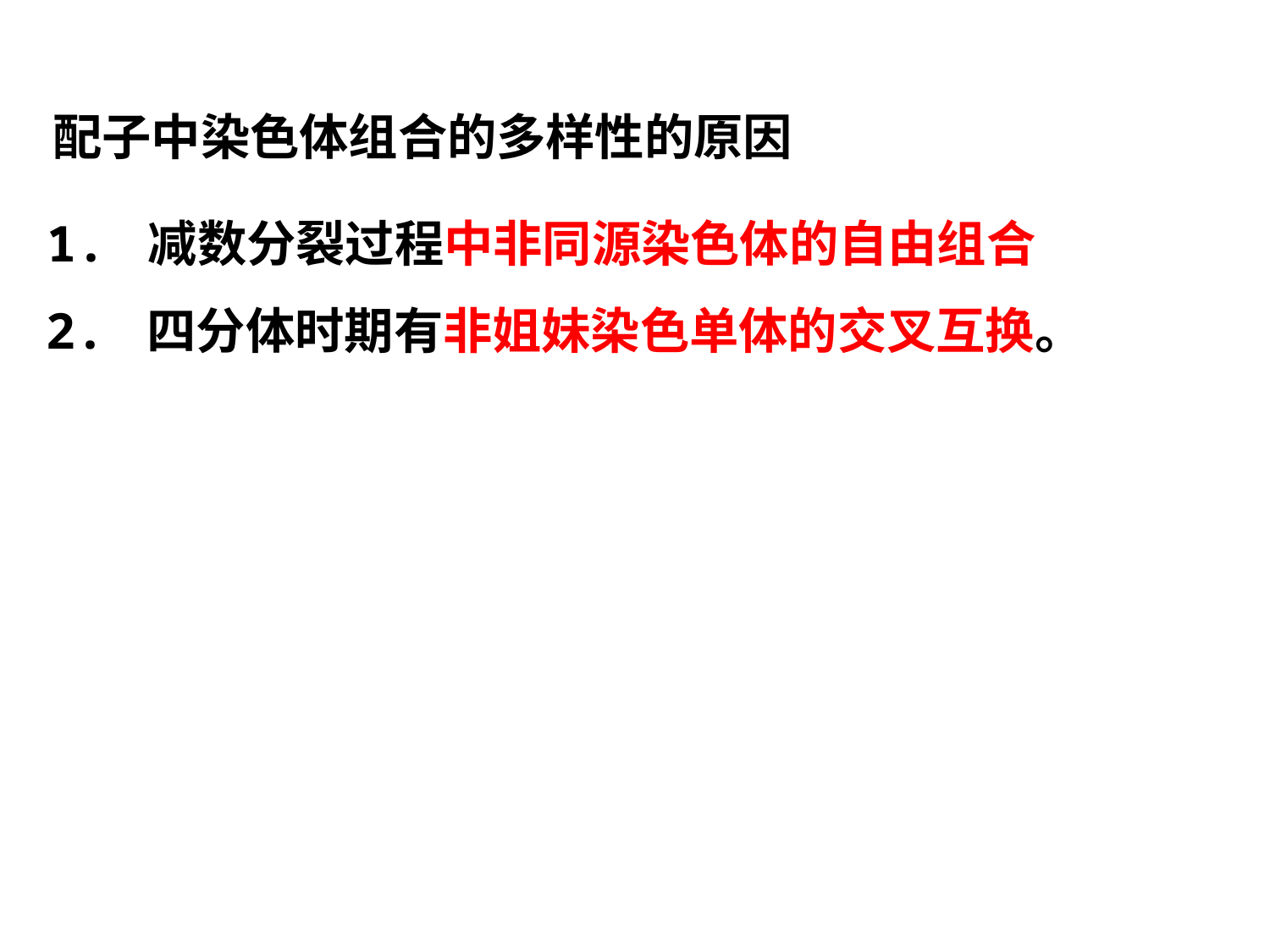

配子中染色体组合的多样性的原因
1. 减数分裂过程中非同源染色体的自由组合
2. 四分体时期有非姐妹染色单体的交叉互换。